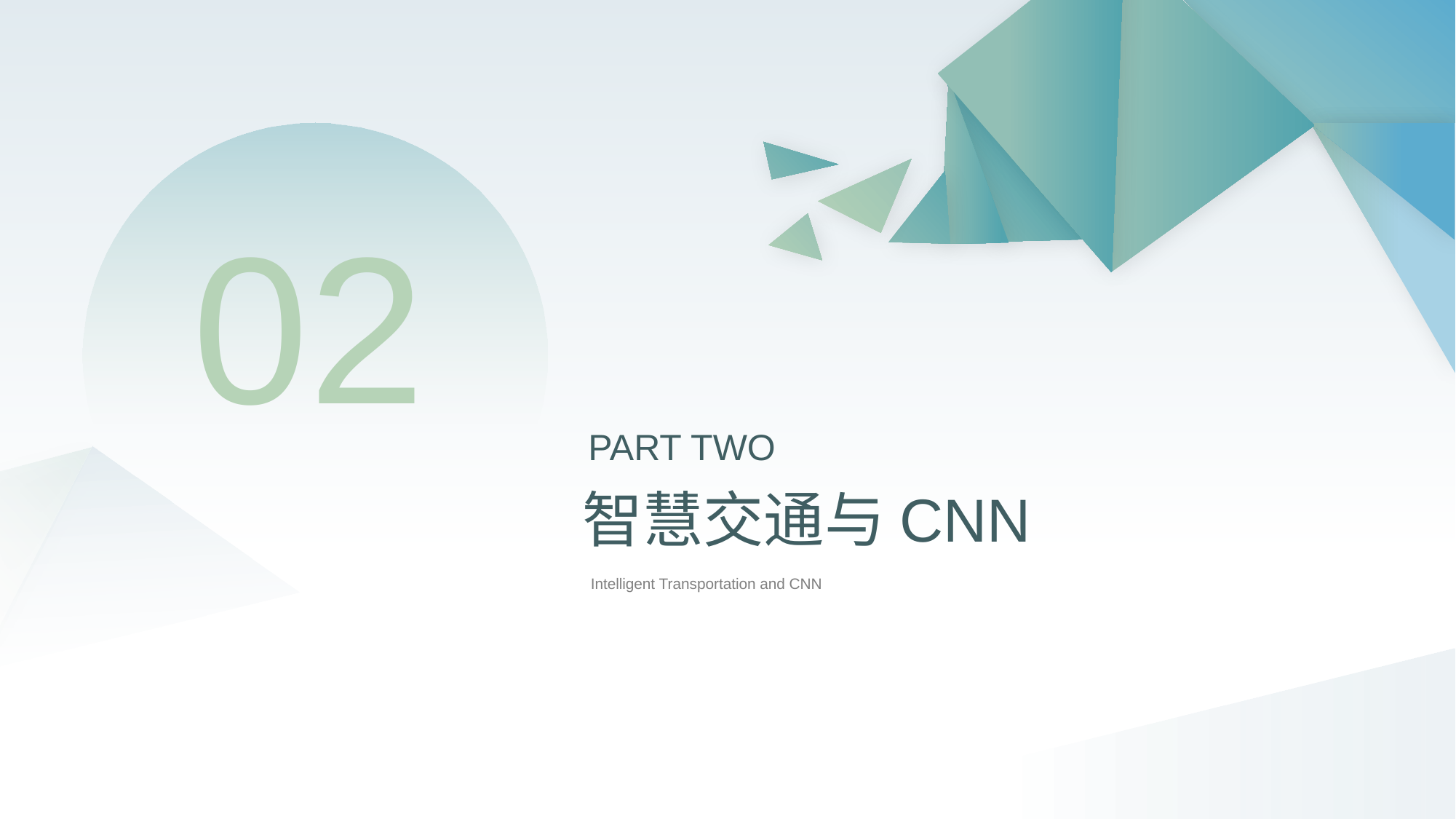

02

PART TWO
智慧交通与CNN
Intelligent Transportation and CNN